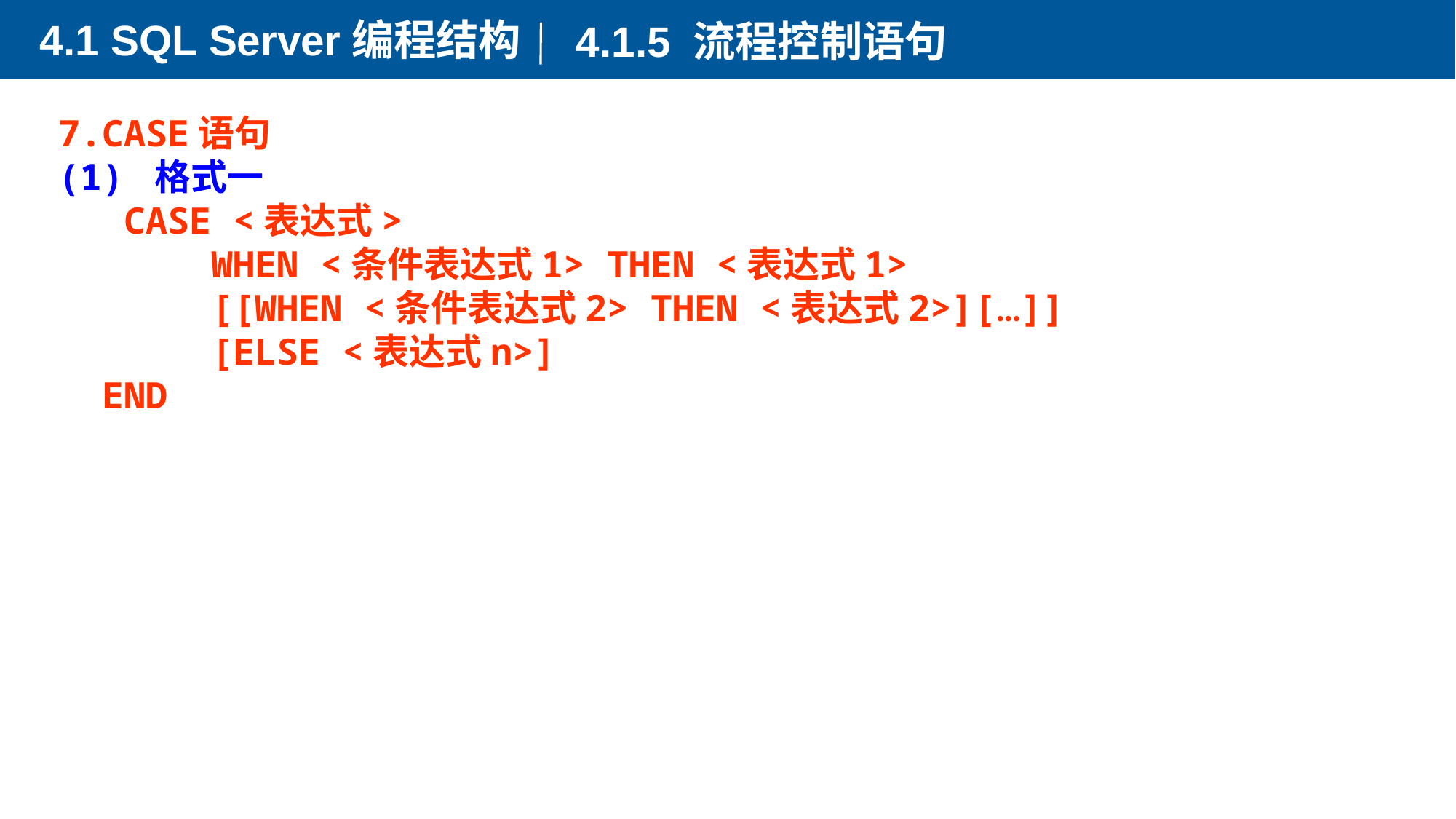

4.1 SQL Server编程结构
4.1.5 流程控制语句
7.CASE语句
(1) 格式一
   CASE <表达式>
       WHEN <条件表达式1> THEN <表达式1>
       [[WHEN <条件表达式2> THEN <表达式2>][…]]
       [ELSE <表达式n>]
  END